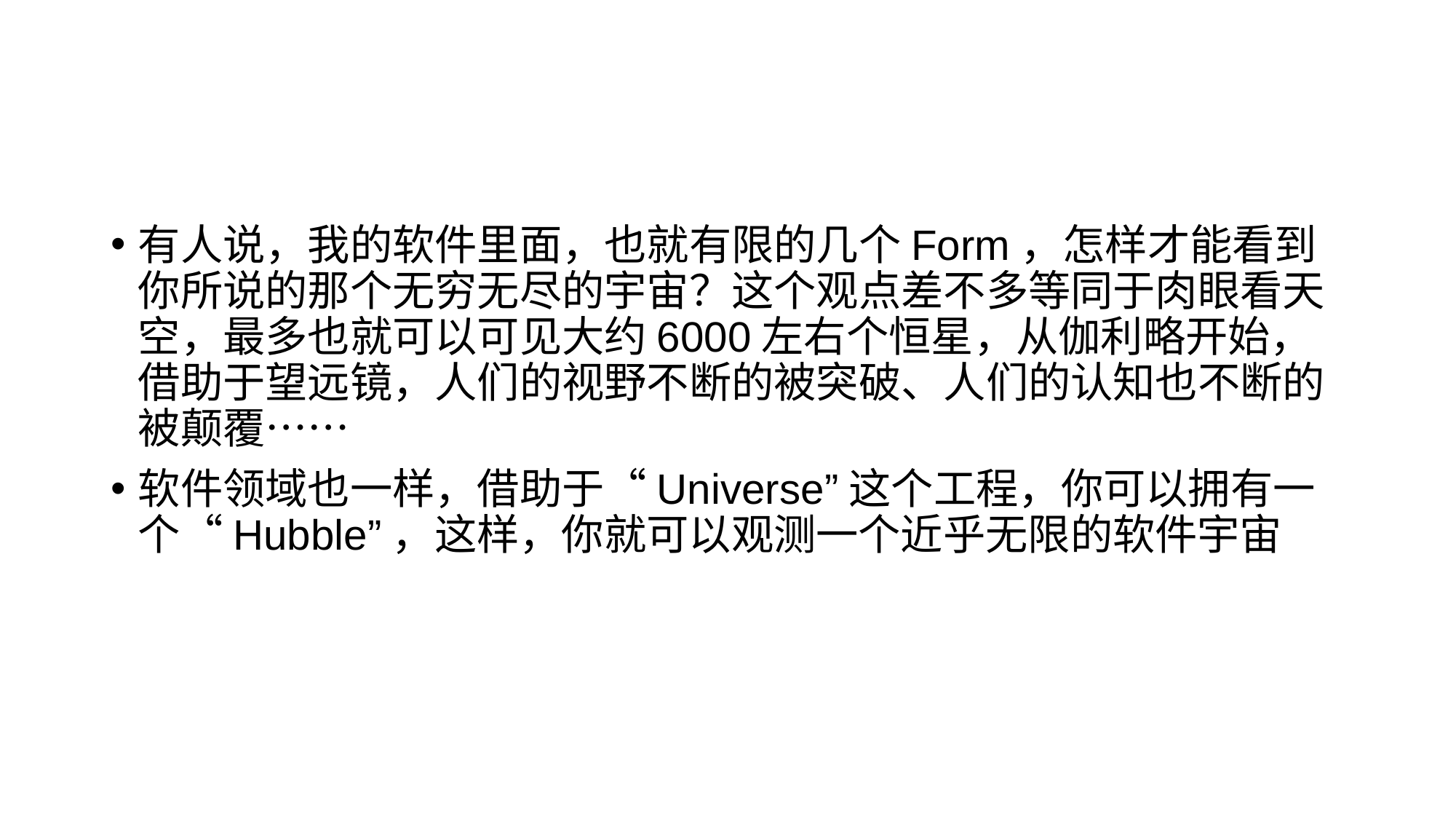

#
有人说，我的软件里面，也就有限的几个Form，怎样才能看到你所说的那个无穷无尽的宇宙？这个观点差不多等同于肉眼看天空，最多也就可以可见大约6000左右个恒星，从伽利略开始，借助于望远镜，人们的视野不断的被突破、人们的认知也不断的被颠覆……
软件领域也一样，借助于“Universe”这个工程，你可以拥有一个“Hubble”，这样，你就可以观测一个近乎无限的软件宇宙